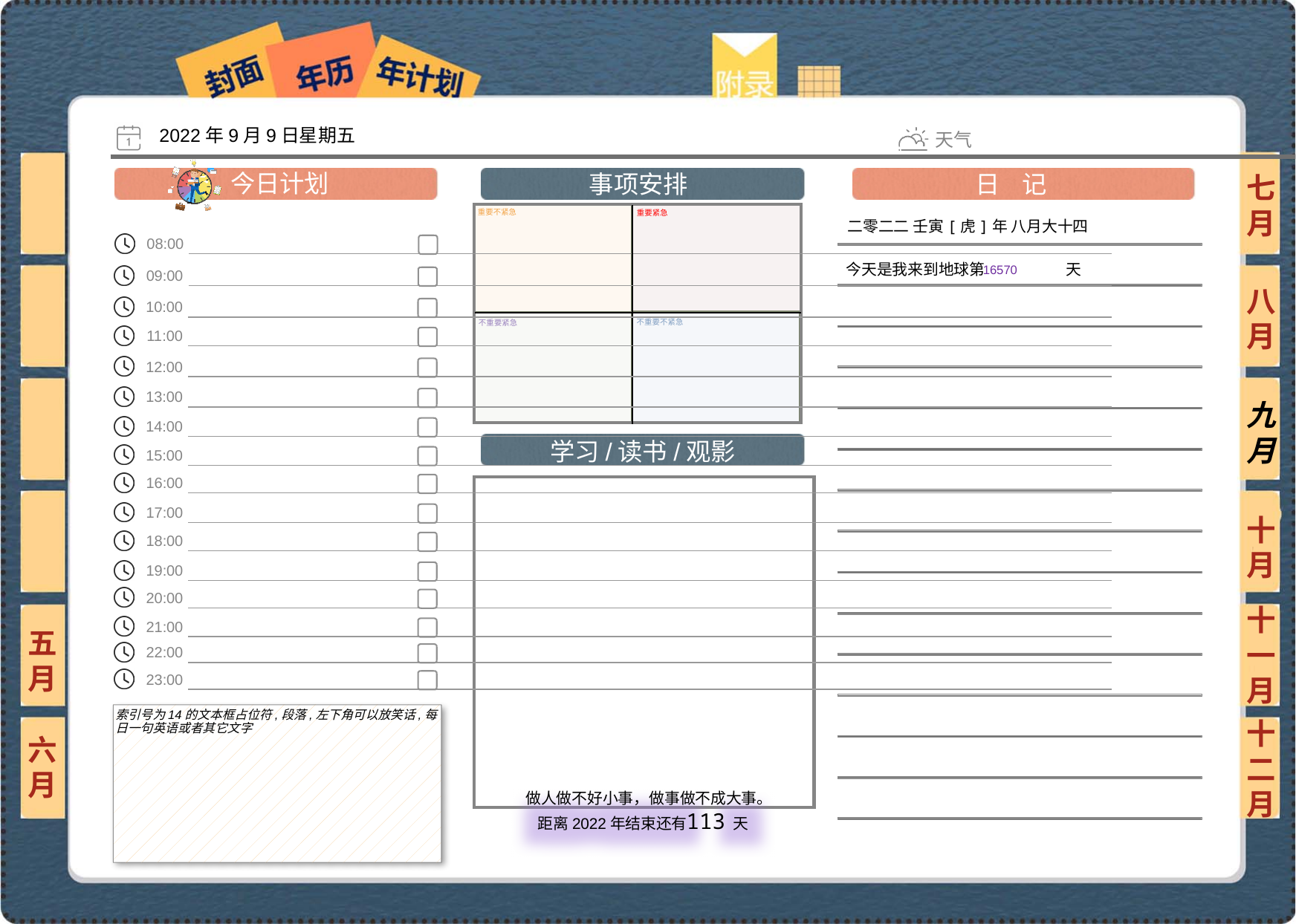

2022年9月9日星期五
七月
二零二二 壬寅[虎]年 八月大十四
16570
八月
九月
十月
十一月
五月
索引号为14的文本框占位符,段落,左下角可以放笑话,每日一句英语或者其它文字
六月
十二月
113
 做人做不好小事，做事做不成大事。